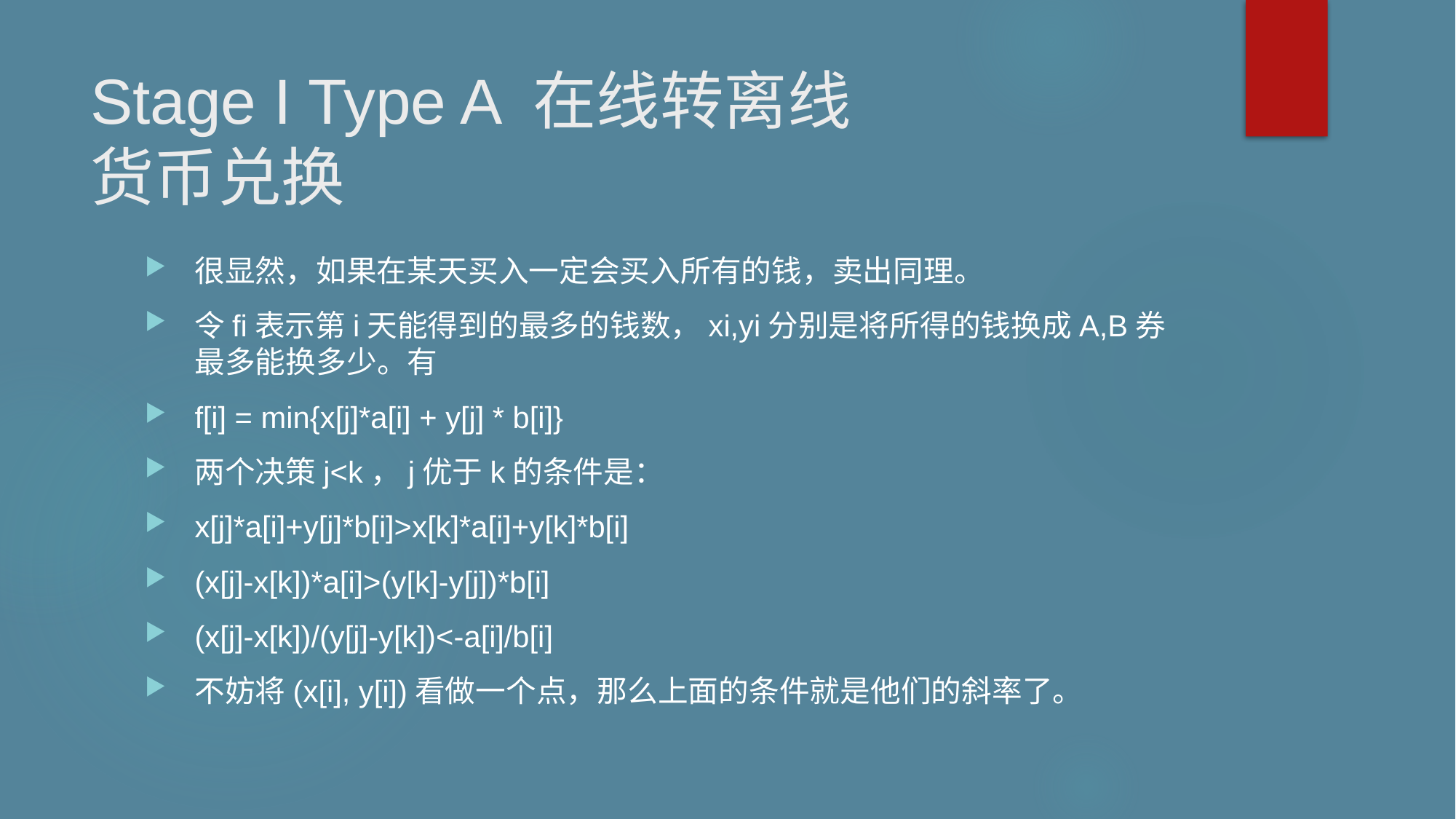

# Stage I Type A 在线转离线 货币兑换
很显然，如果在某天买入一定会买入所有的钱，卖出同理。
令fi表示第i天能得到的最多的钱数，xi,yi分别是将所得的钱换成A,B券最多能换多少。有
f[i] = min{x[j]*a[i] + y[j] * b[i]}
两个决策j<k，j优于k的条件是：
x[j]*a[i]+y[j]*b[i]>x[k]*a[i]+y[k]*b[i]
(x[j]-x[k])*a[i]>(y[k]-y[j])*b[i]
(x[j]-x[k])/(y[j]-y[k])<-a[i]/b[i]
不妨将(x[i], y[i])看做一个点，那么上面的条件就是他们的斜率了。